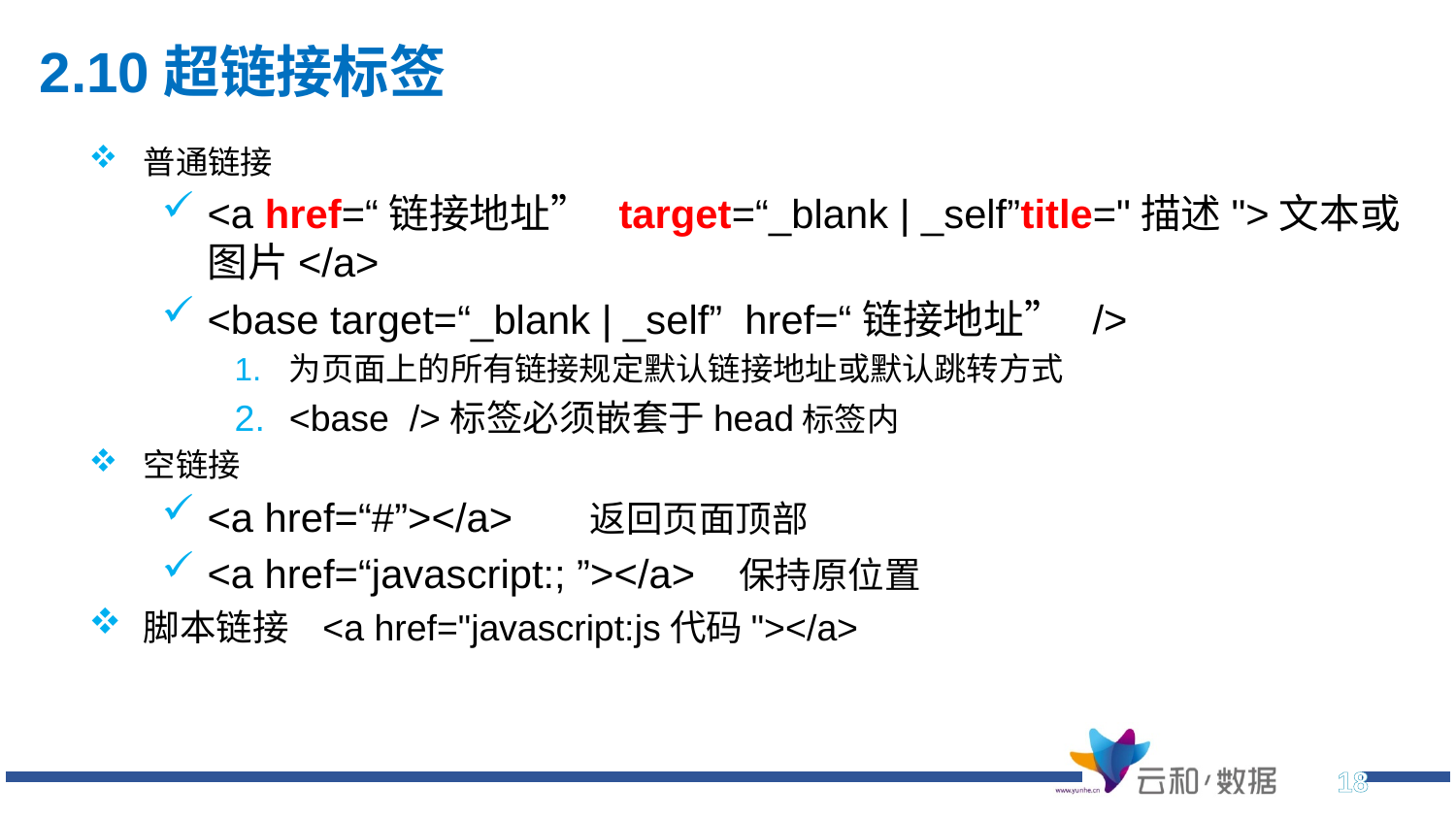

# 2.10超链接标签
普通链接
<a href=“链接地址”  target=“_blank | _self”title="描述">文本或图片</a>
<base target=“_blank | _self”  href=“链接地址”  />
为页面上的所有链接规定默认链接地址或默认跳转方式
<base  />标签必须嵌套于head标签内
空链接
<a href=“#”></a>      返回页面顶部
<a href=“javascript:; ”></a>   保持原位置
脚本链接   <a href="javascript:js代码"></a>

18